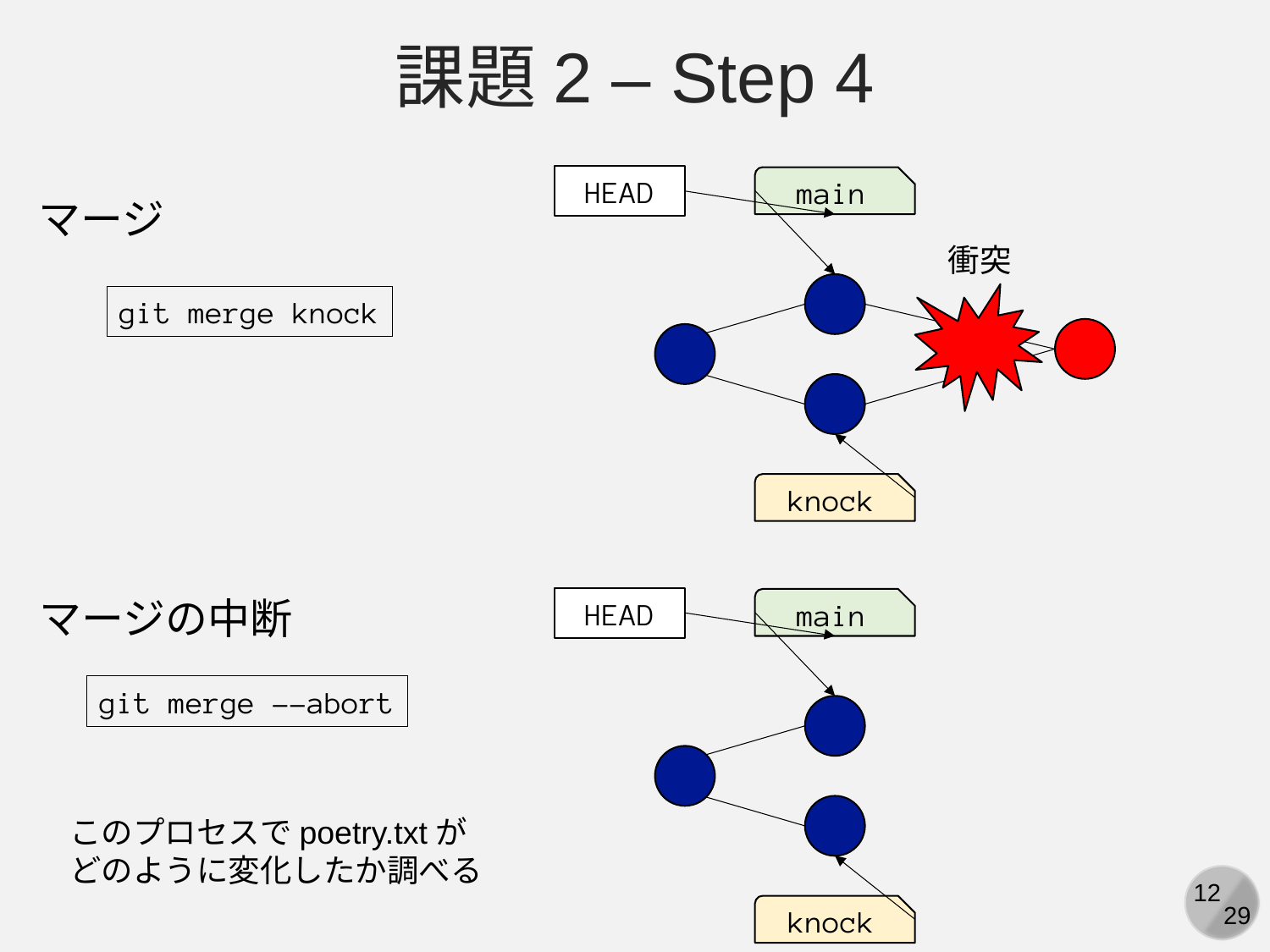

課題2 – Step 4
HEAD
main
マージ
衝突

git merge knock

knock
マージの中断
HEAD
main
git merge --abort

このプロセスでpoetry.txtが
どのように変化したか調べる
knock